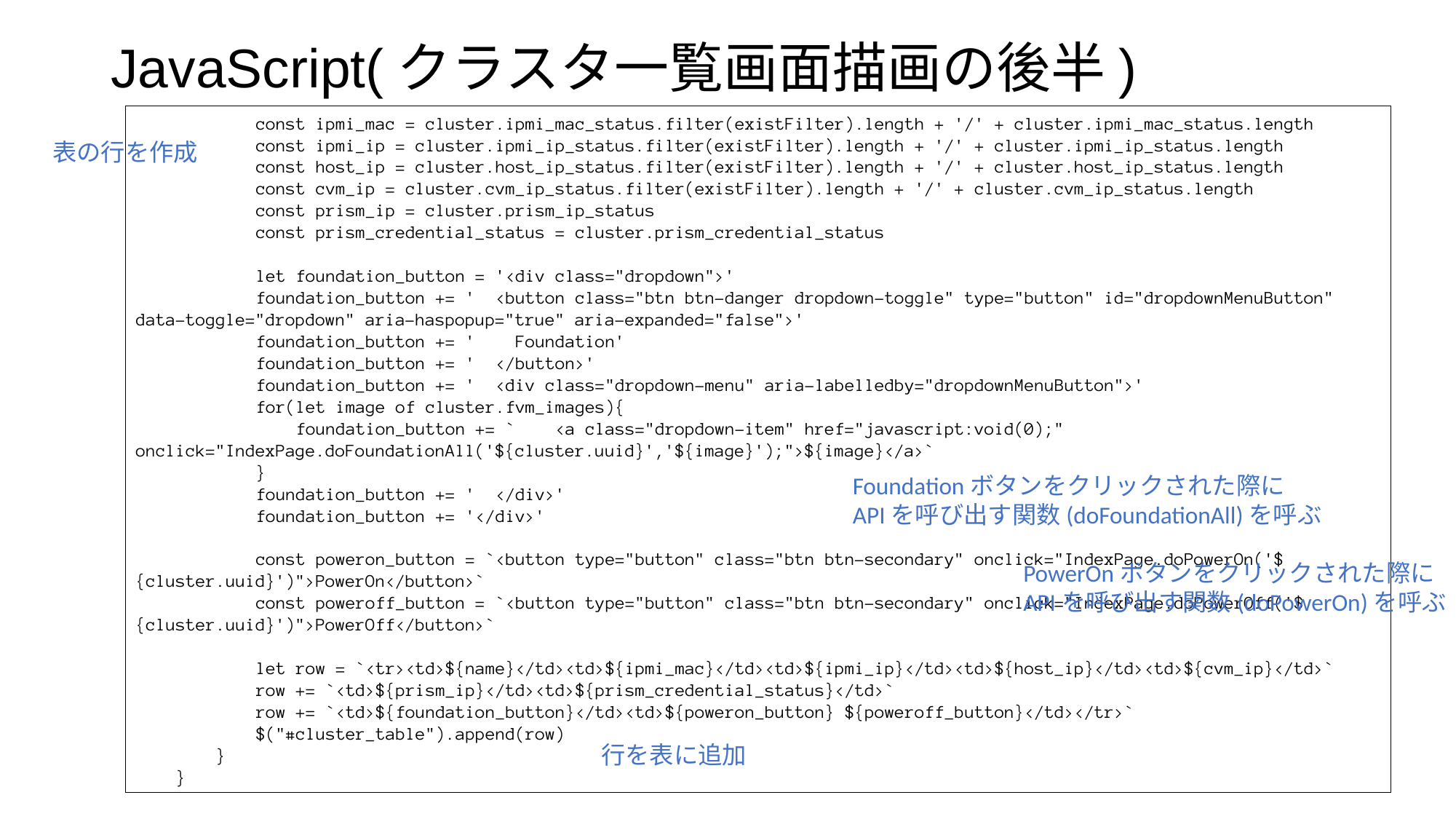

# JavaScript(クラスタ一覧画面描画の後半)
            const ipmi_mac = cluster.ipmi_mac_status.filter(existFilter).length + '/' + cluster.ipmi_mac_status.length
            const ipmi_ip = cluster.ipmi_ip_status.filter(existFilter).length + '/' + cluster.ipmi_ip_status.length
            const host_ip = cluster.host_ip_status.filter(existFilter).length + '/' + cluster.host_ip_status.length
            const cvm_ip = cluster.cvm_ip_status.filter(existFilter).length + '/' + cluster.cvm_ip_status.length
            const prism_ip = cluster.prism_ip_status
            const prism_credential_status = cluster.prism_credential_status

            let foundation_button = '<div class="dropdown">'
            foundation_button += '  <button class="btn btn-danger dropdown-toggle" type="button" id="dropdownMenuButton" data-toggle="dropdown" aria-haspopup="true" aria-expanded="false">'
            foundation_button += '    Foundation'
            foundation_button += '  </button>'
            foundation_button += '  <div class="dropdown-menu" aria-labelledby="dropdownMenuButton">'
            for(let image of cluster.fvm_images){
                foundation_button += `    <a class="dropdown-item" href="javascript:void(0);" onclick="IndexPage.doFoundationAll('${cluster.uuid}','${image}');">${image}</a>`
            }
            foundation_button += '  </div>'
            foundation_button += '</div>'

            const poweron_button = `<button type="button" class="btn btn-secondary" onclick="IndexPage.doPowerOn('${cluster.uuid}')">PowerOn</button>`
            const poweroff_button = `<button type="button" class="btn btn-secondary" onclick="IndexPage.doPowerOff('${cluster.uuid}')">PowerOff</button>`

            let row = `<tr><td>${name}</td><td>${ipmi_mac}</td><td>${ipmi_ip}</td><td>${host_ip}</td><td>${cvm_ip}</td>`
            row += `<td>${prism_ip}</td><td>${prism_credential_status}</td>`
            row += `<td>${foundation_button}</td><td>${poweron_button} ${poweroff_button}</td></tr>`
            $("#cluster_table").append(row)
        }
    }
表の行を作成
Foundationボタンをクリックされた際に
APIを呼び出す関数(doFoundationAll)を呼ぶ
PowerOnボタンをクリックされた際に
APIを呼び出す関数(doPowerOn)を呼ぶ
行を表に追加